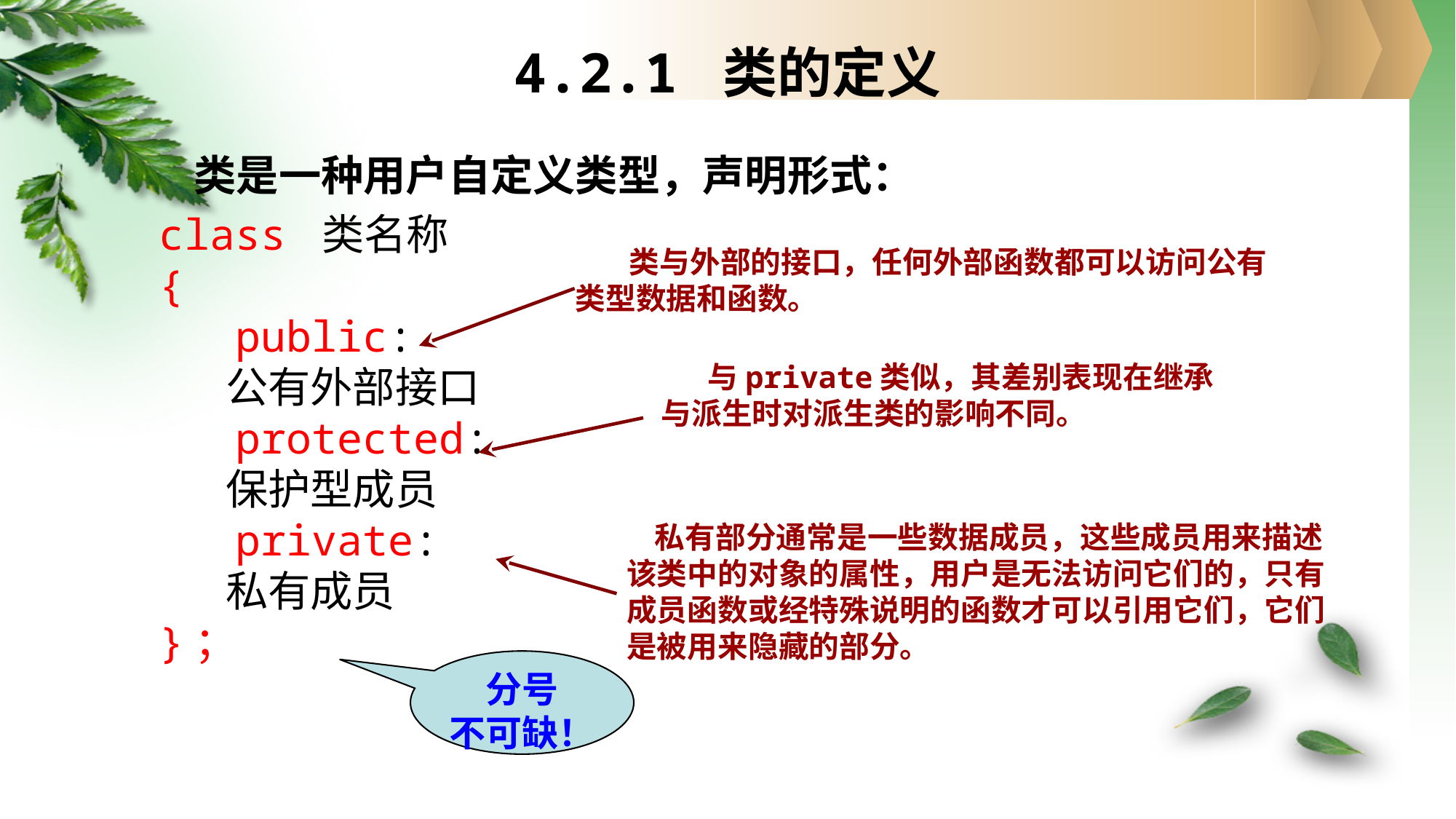

# 4.2.1 类的定义
    类是一种用户自定义类型，声明形式：
class 类名称
{
   public:
      公有外部接口
   protected:
      保护型成员
   private:
      私有成员
}；
类与外部的接口，任何外部函数都可以访问公有类型数据和函数。

与private类似，其差别表现在继承与派生时对派生类的影响不同。

   私有部分通常是一些数据成员，这些成员用来描述该类中的对象的属性，用户是无法访问它们的，只有成员函数或经特殊说明的函数才可以引用它们，它们是被用来隐藏的部分。

分号
不可缺！